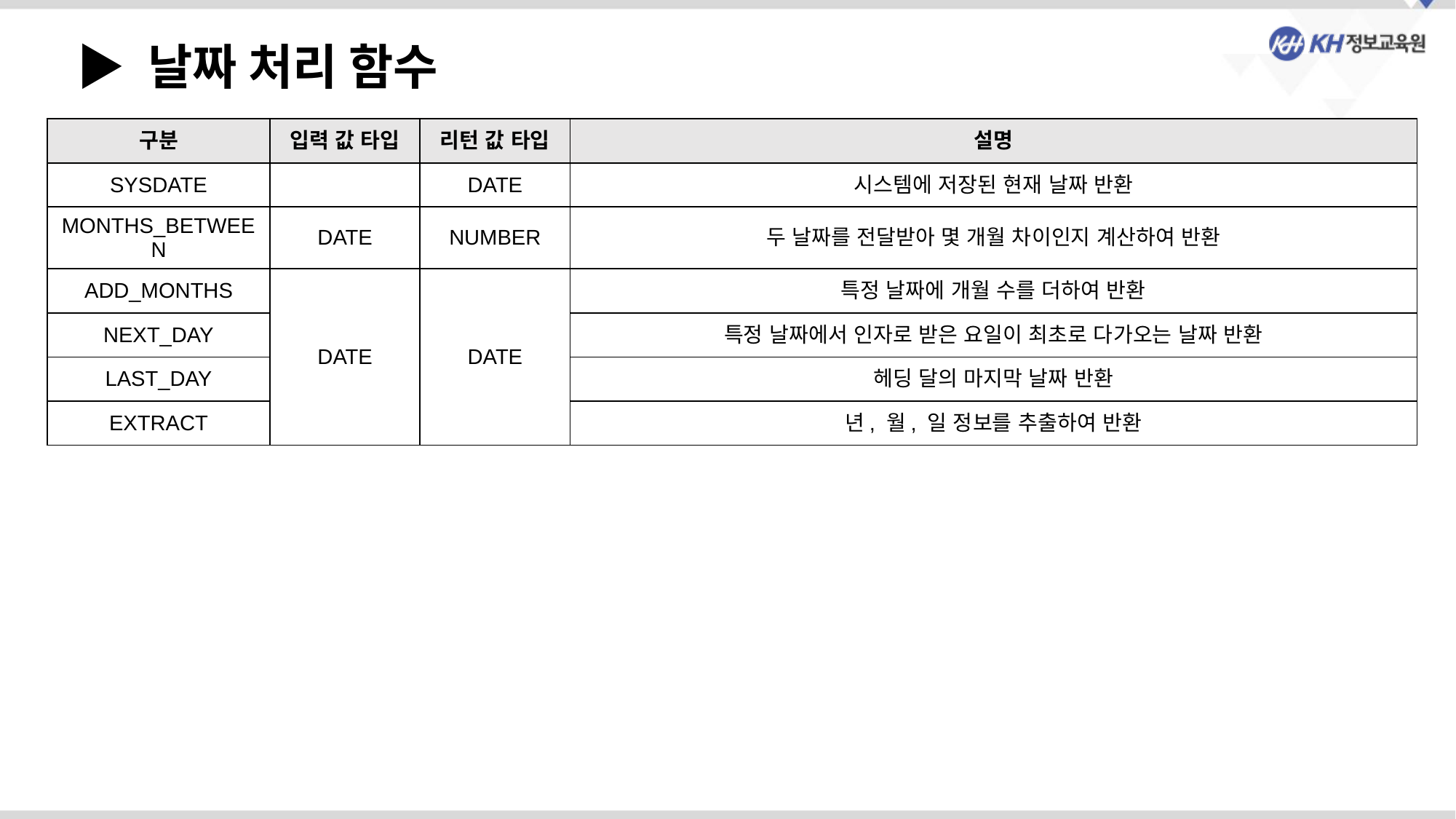

▶ 날짜 처리 함수
| 구분 | 입력 값 타입 | 리턴 값 타입 | 설명 |
| --- | --- | --- | --- |
| SYSDATE |  | DATE | 시스템에 저장된 현재 날짜 반환 |
| MONTHS\_BETWEEN | DATE | NUMBER | 두 날짜를 전달받아 몇 개월 차이인지 계산하여 반환 |
| ADD\_MONTHS | DATE | DATE | 특정 날짜에 개월 수를 더하여 반환 |
| NEXT\_DAY |  |  | 특정 날짜에서 인자로 받은 요일이 최초로 다가오는 날짜 반환 |
| LAST\_DAY |  |  | 헤딩 달의 마지막 날짜 반환 |
| EXTRACT |  |  | 년, 월, 일 정보를 추출하여 반환 |